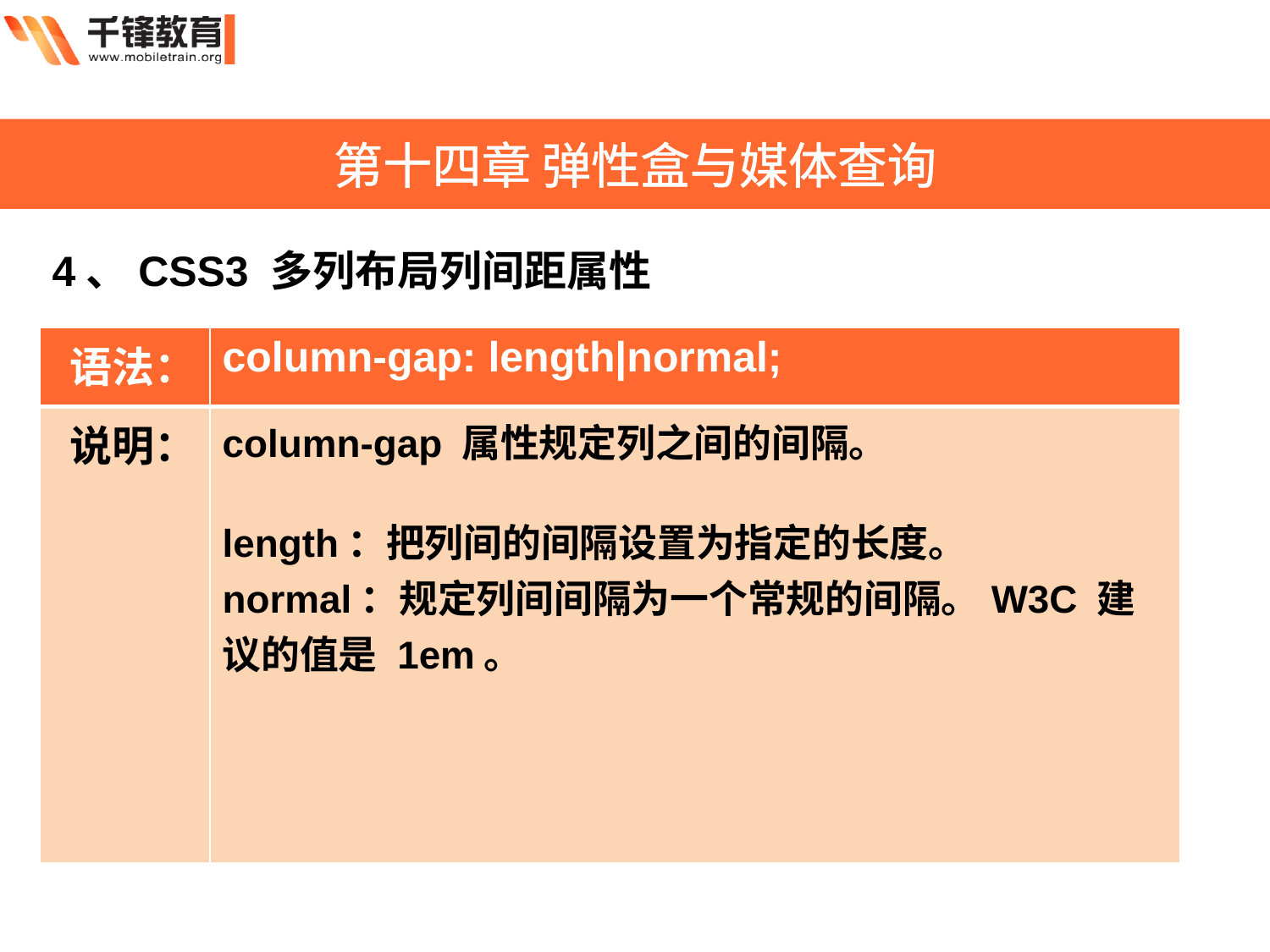

第十四章 弹性盒与媒体查询
4、CSS3 多列布局列间距属性

| 语法： | column-gap: length|normal; |
| --- | --- |
| 说明： | column-gap 属性规定列之间的间隔。 length：把列间的间隔设置为指定的长度。 normal：规定列间间隔为一个常规的间隔。W3C 建议的值是 1em。 |